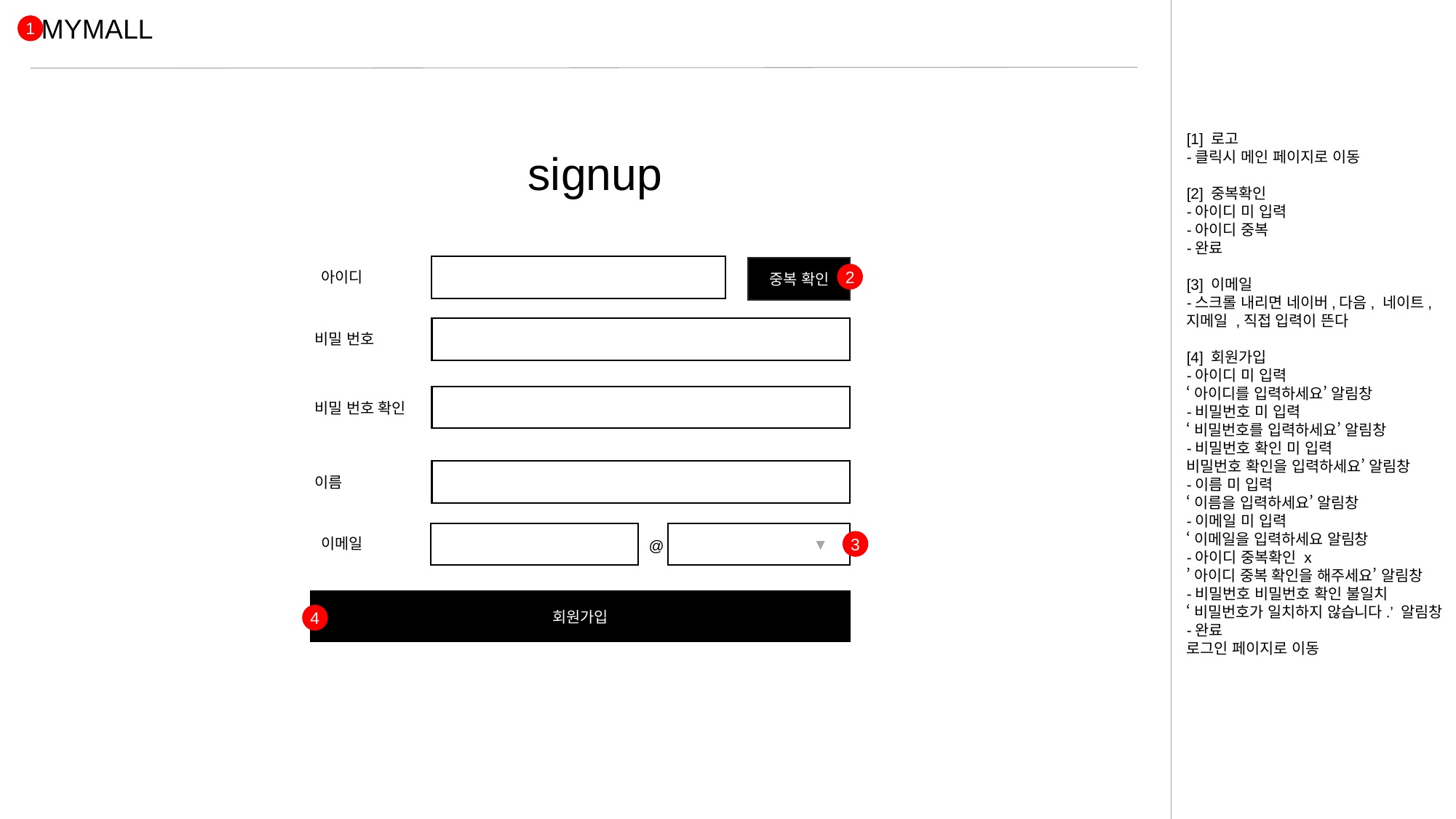

MYMALL
1
[1] 로고
-클릭시 메인 페이지로 이동

[2] 중복확인
-아이디 미 입력
-아이디 중복
-완료

[3] 이메일
-스크롤 내리면 네이버,다음, 네이트, 지메일 ,직접 입력이 뜬다

[4] 회원가입
-아이디 미 입력
‘아이디를 입력하세요’ 알림창
-비밀번호 미 입력
‘비밀번호를 입력하세요’ 알림창
-비밀번호 확인 미 입력
비밀번호 확인을 입력하세요’ 알림창
-이름 미 입력
‘이름을 입력하세요’ 알림창
-이메일 미 입력
‘이메일을 입력하세요 알림창
-아이디 중복확인 x
’아이디 중복 확인을 해주세요’ 알림창
-비밀번호 비밀번호 확인 불일치
‘비밀번호가 일치하지 않습니다.’ 알림창
-완료
로그인 페이지로 이동
signup

중복 확인
아이디
2

비밀 번호

비밀 번호 확인

이름

	      ▼
이메일
@
3
회원가입
4